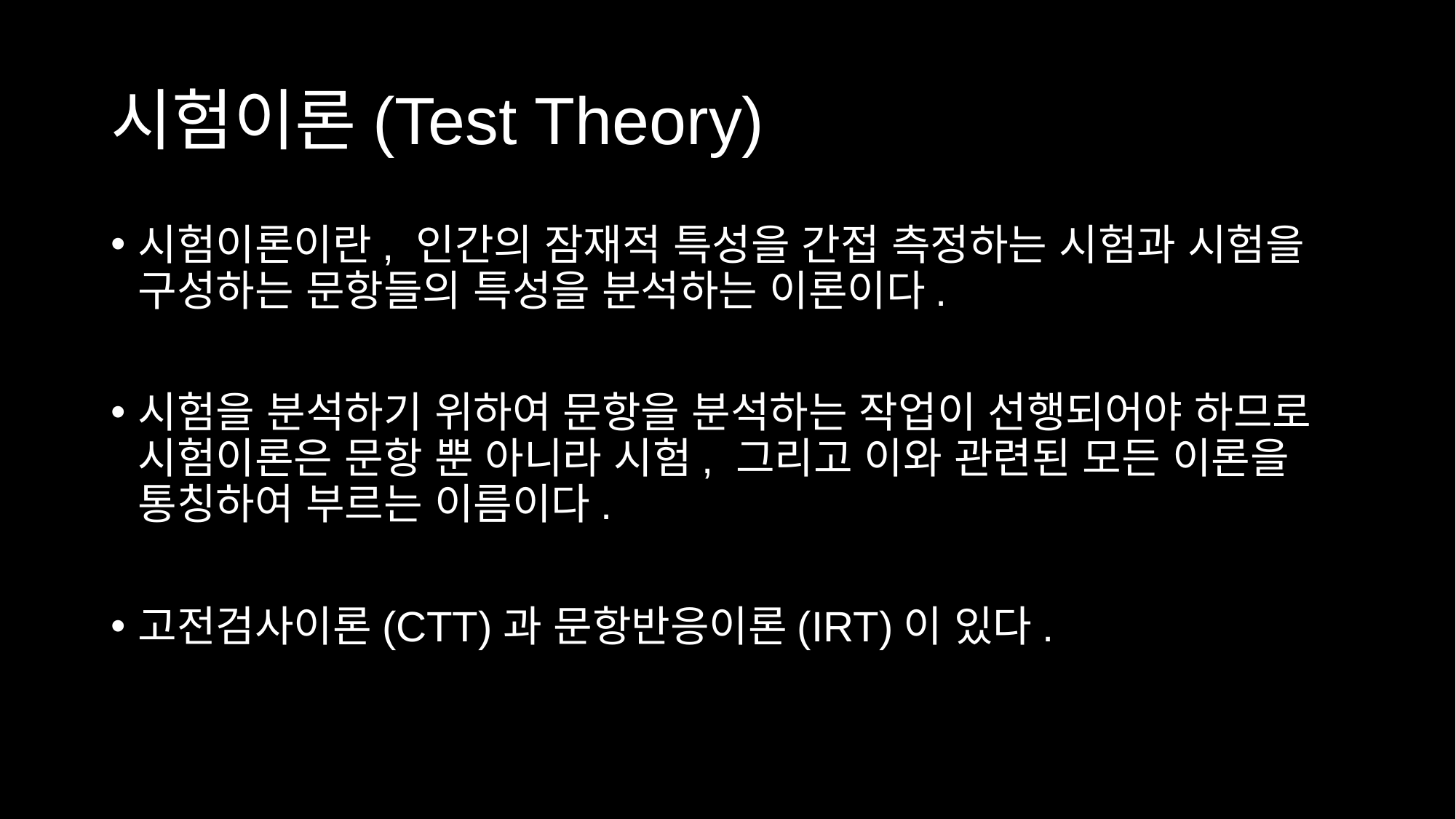

# 시험이론(Test Theory)
시험이론이란, 인간의 잠재적 특성을 간접 측정하는 시험과 시험을 구성하는 문항들의 특성을 분석하는 이론이다.

시험을 분석하기 위하여 문항을 분석하는 작업이 선행되어야 하므로 시험이론은 문항 뿐 아니라 시험, 그리고 이와 관련된 모든 이론을 통칭하여 부르는 이름이다.

고전검사이론(CTT)과 문항반응이론(IRT)이 있다.